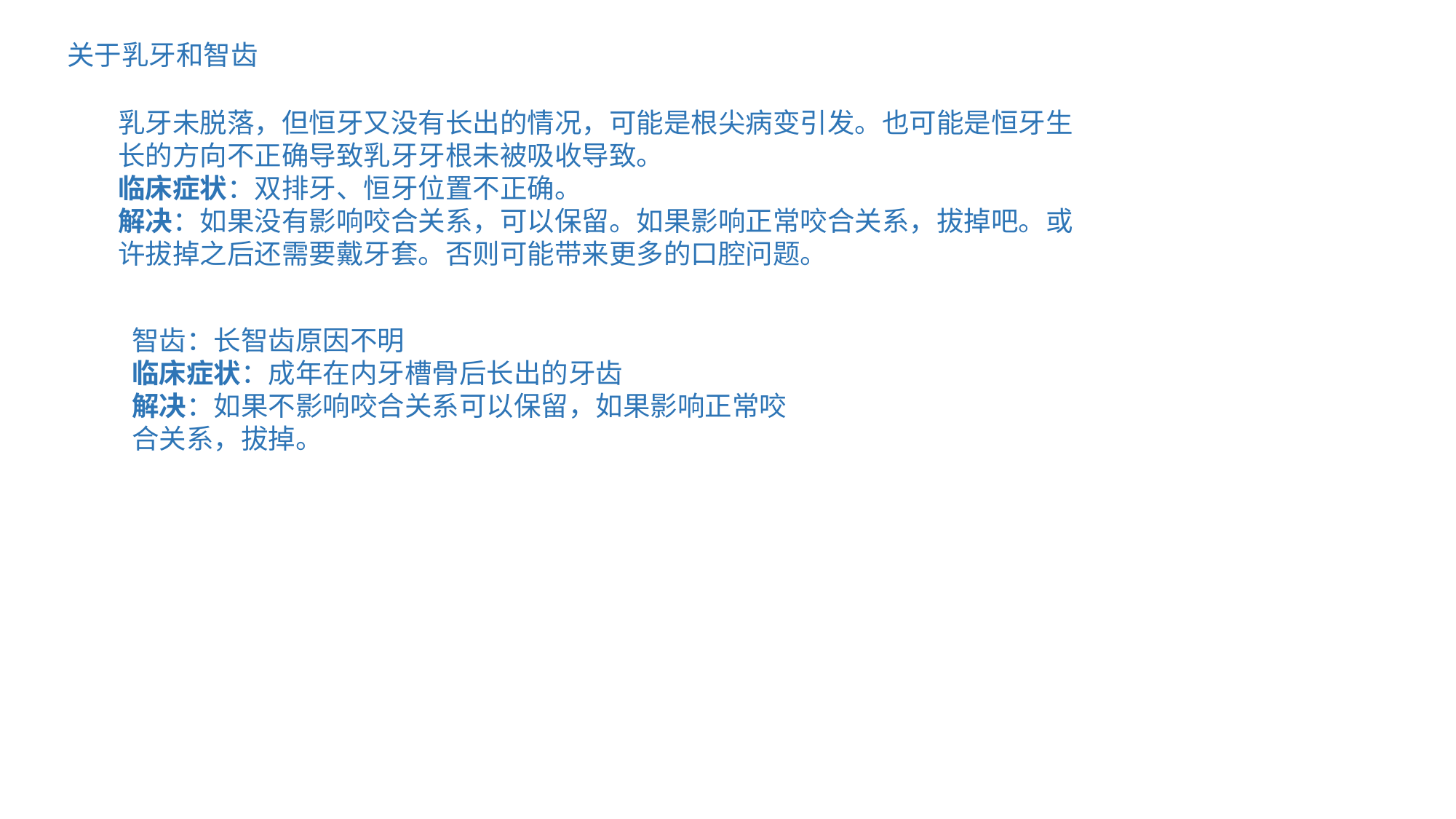

关于乳牙和智齿
乳牙未脱落，但恒牙又没有长出的情况，可能是根尖病变引发。也可能是恒牙生长的方向不正确导致乳牙牙根未被吸收导致。
临床症状：双排牙、恒牙位置不正确。
解决：如果没有影响咬合关系，可以保留。如果影响正常咬合关系，拔掉吧。或许拔掉之后还需要戴牙套。否则可能带来更多的口腔问题。
智齿：长智齿原因不明
临床症状：成年在内牙槽骨后长出的牙齿
解决：如果不影响咬合关系可以保留，如果影响正常咬合关系，拔掉。